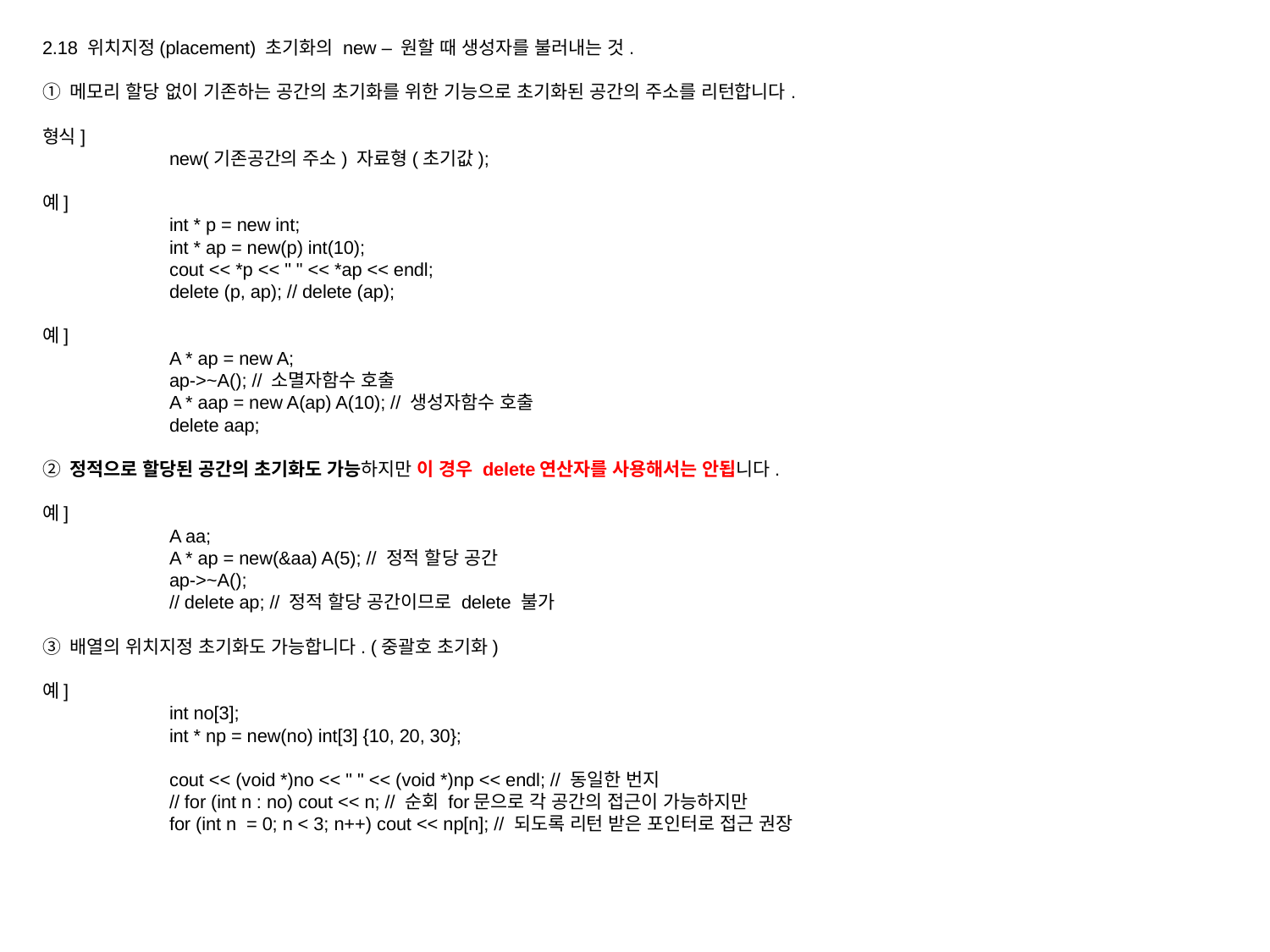

2.18 위치지정(placement) 초기화의 new – 원할 때 생성자를 불러내는 것.

① 메모리 할당 없이 기존하는 공간의 초기화를 위한 기능으로 초기화된 공간의 주소를 리턴합니다.

형식]
	new(기존공간의 주소) 자료형(초기값);

예]
	int * p = new int;
	int * ap = new(p) int(10);
	cout << *p << " " << *ap << endl;
	delete (p, ap); // delete (ap);

예]
	A * ap = new A;
	ap->~A(); // 소멸자함수 호출
	A * aap = new A(ap) A(10); // 생성자함수 호출
	delete aap;

② 정적으로 할당된 공간의 초기화도 가능하지만 이 경우 delete연산자를 사용해서는 안됩니다.

예]
	A aa;
	A * ap = new(&aa) A(5); // 정적 할당 공간
	ap->~A();
	// delete ap; // 정적 할당 공간이므로 delete 불가

③ 배열의 위치지정 초기화도 가능합니다. (중괄호 초기화)

예]
	int no[3];
	int * np = new(no) int[3] {10, 20, 30};

	cout << (void *)no << " " << (void *)np << endl; // 동일한 번지
	// for (int n : no) cout << n; // 순회 for문으로 각 공간의 접근이 가능하지만
	for (int n  = 0; n < 3; n++) cout << np[n]; // 되도록 리턴 받은 포인터로 접근 권장